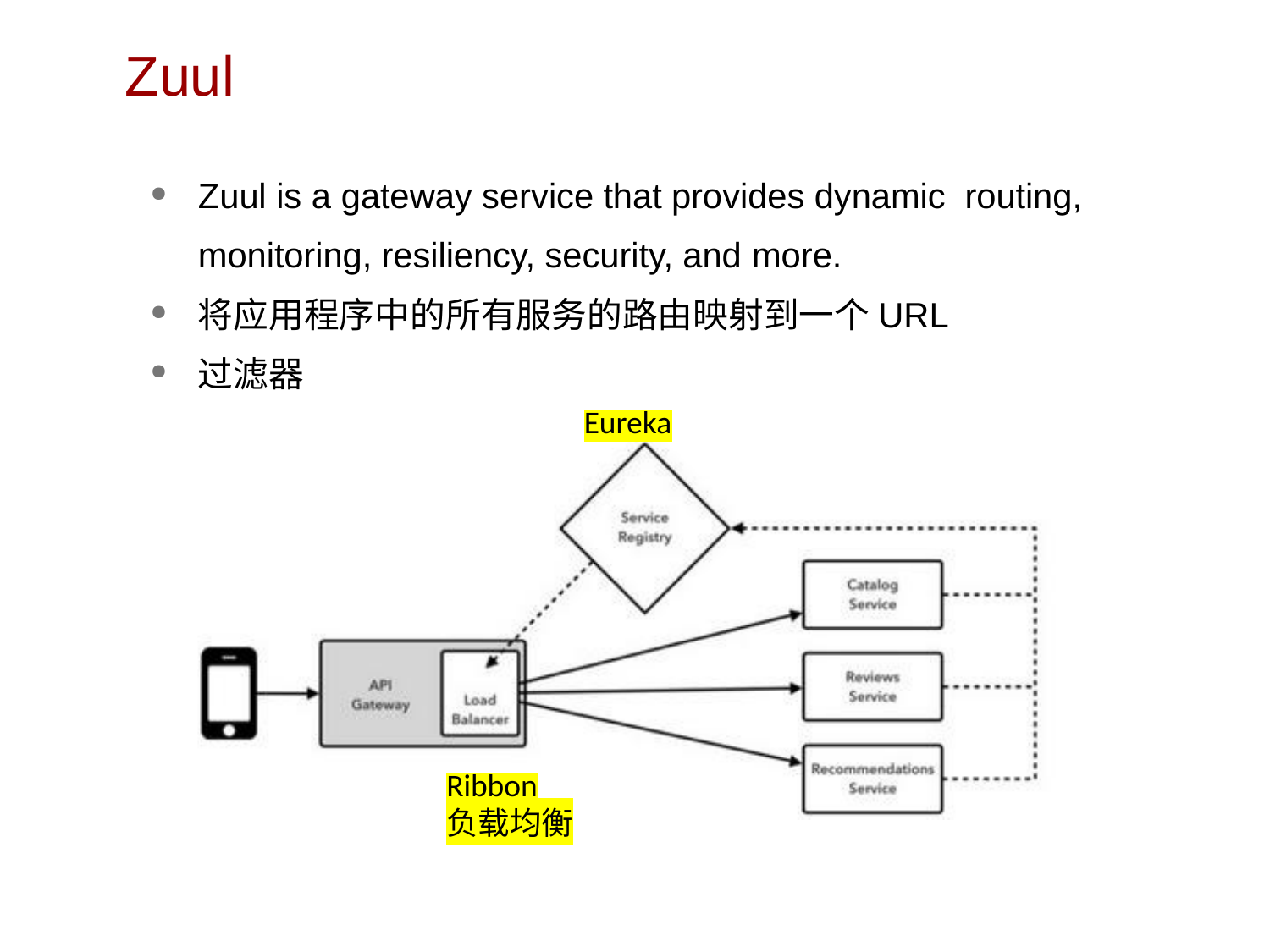

# Zuul
Zuul is a gateway service that provides dynamic  routing, monitoring, resiliency, security, and more.
将应用程序中的所有服务的路由映射到一个URL
过滤器
Eureka

Ribbon
负载均衡